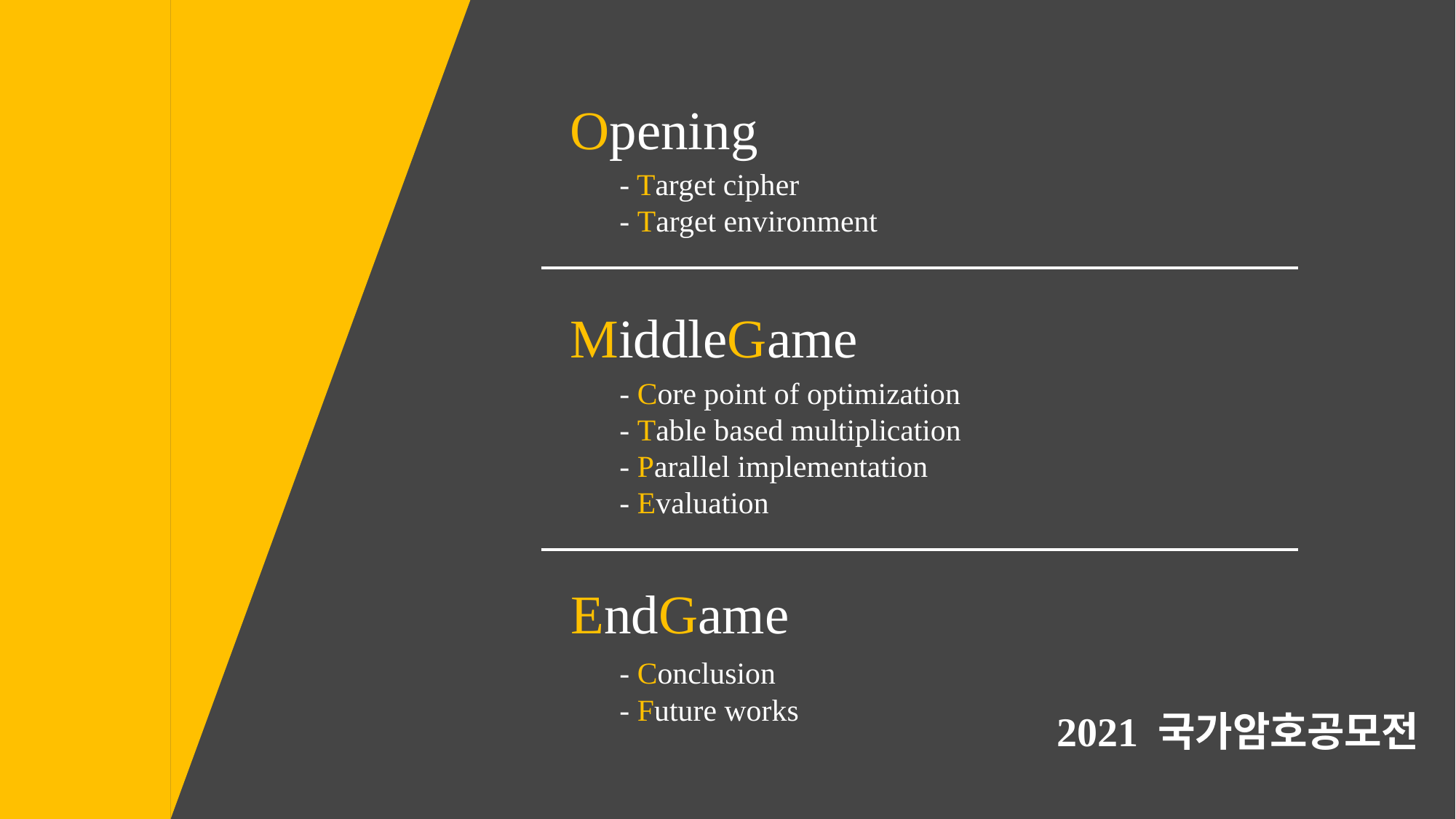

Opening
  - Target cipher
  - Target environment
MiddleGame
  - Core point of optimization
  - Table based multiplication
  - Parallel implementation
  - Evaluation
EndGame
  - Conclusion
  - Future works
2021 국가암호공모전